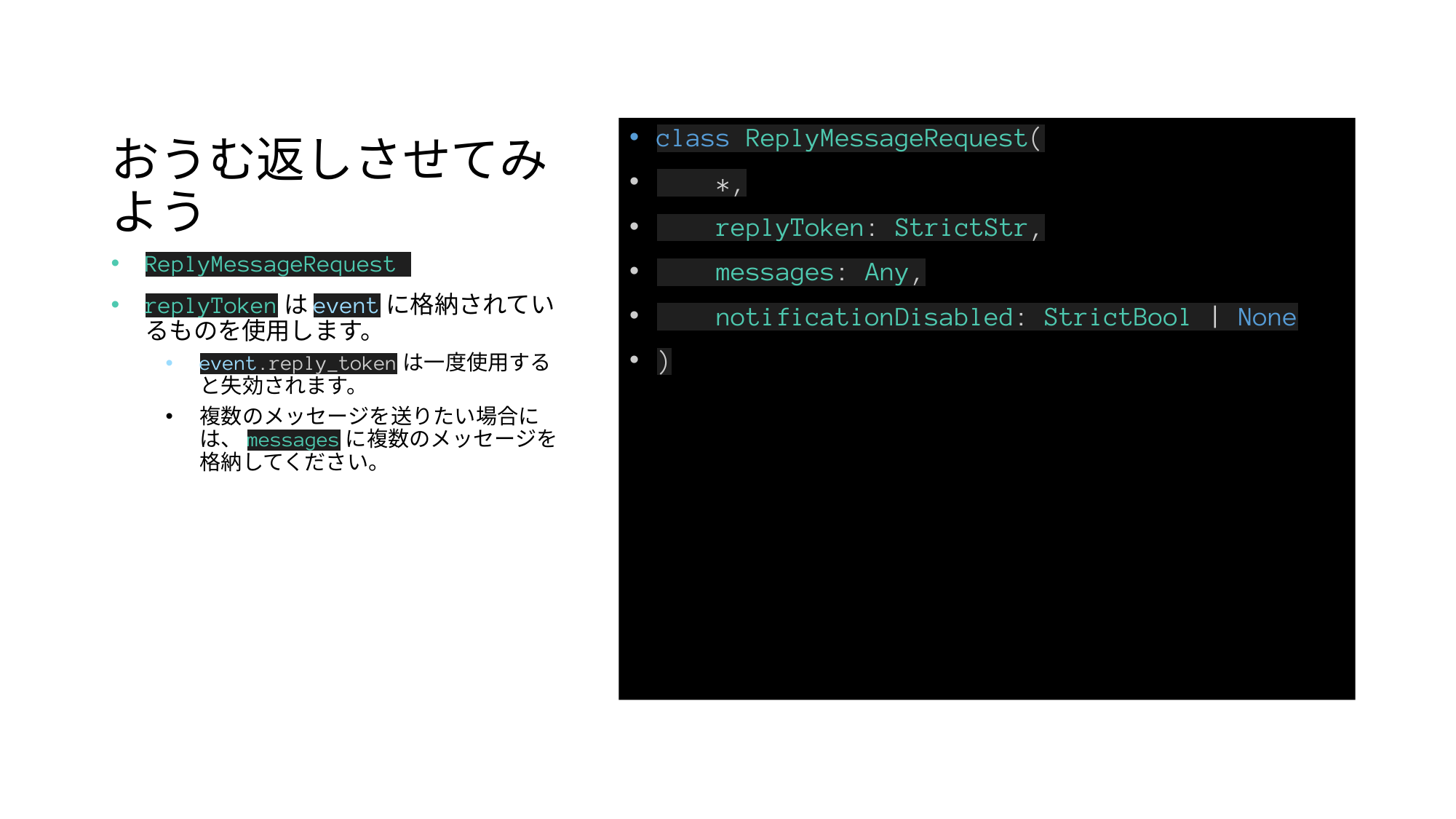

# おうむ返しさせてみよう
class ReplyMessageRequest(
    *,
    replyToken: StrictStr,
    messages: Any,
    notificationDisabled: StrictBool | None
)

ReplyMessageRequest
replyTokenはeventに格納されているものを使用します。
event.reply_tokenは一度使用すると失効されます。
複数のメッセージを送りたい場合には、messagesに複数のメッセージを格納してください。